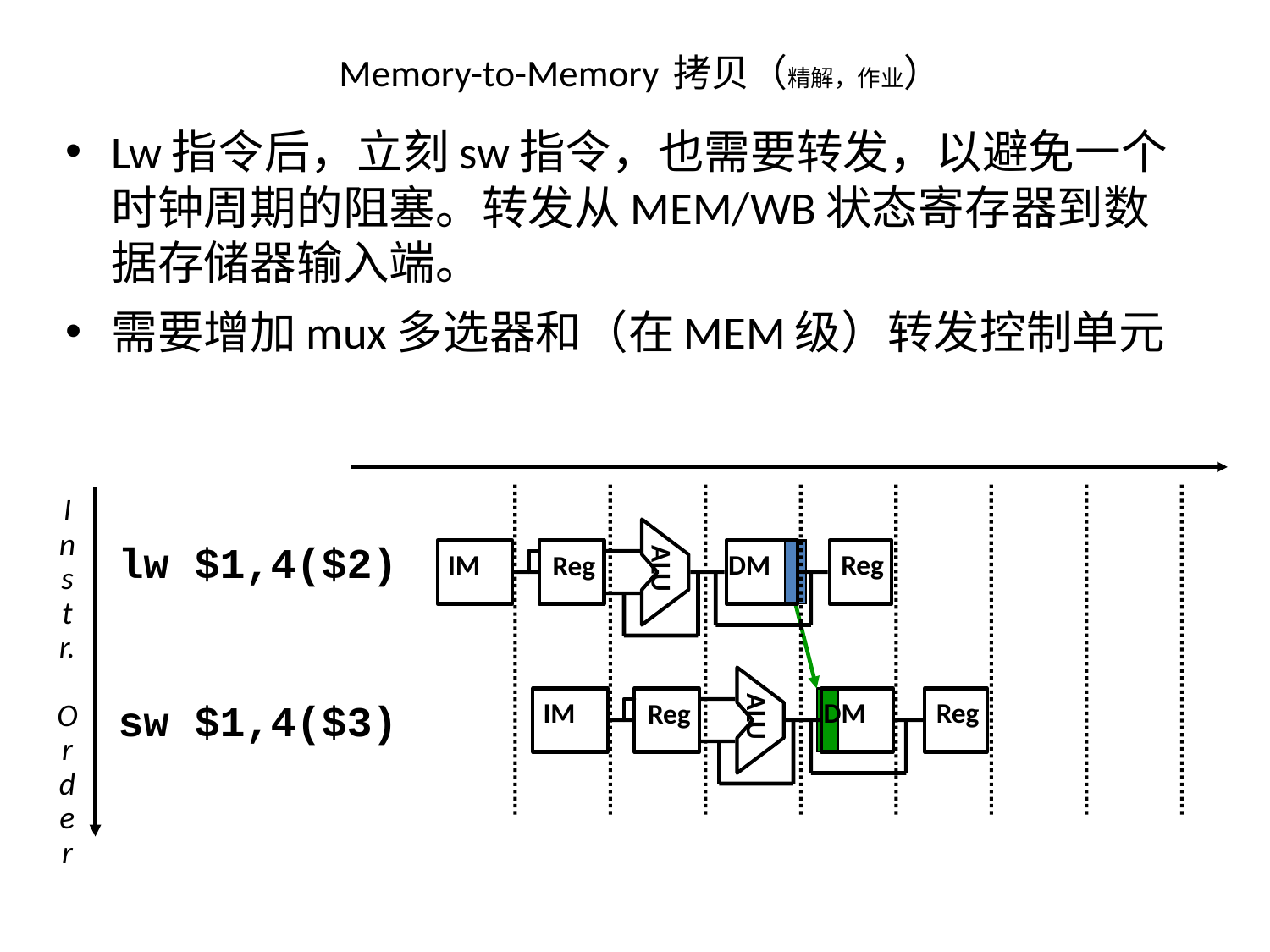

# Memory-to-Memory 拷贝（精解，作业）
Lw指令后，立刻sw指令，也需要转发，以避免一个时钟周期的阻塞。转发从MEM/WB状态寄存器到数据存储器输入端。
需要增加mux多选器和（在MEM级）转发控制单元

I
n
s
t
r.

O
r
d
e
r

ALU

IM

DM
Reg
Reg

lw $1,4($2)

ALU

IM

DM
Reg
Reg

sw $1,4($3)